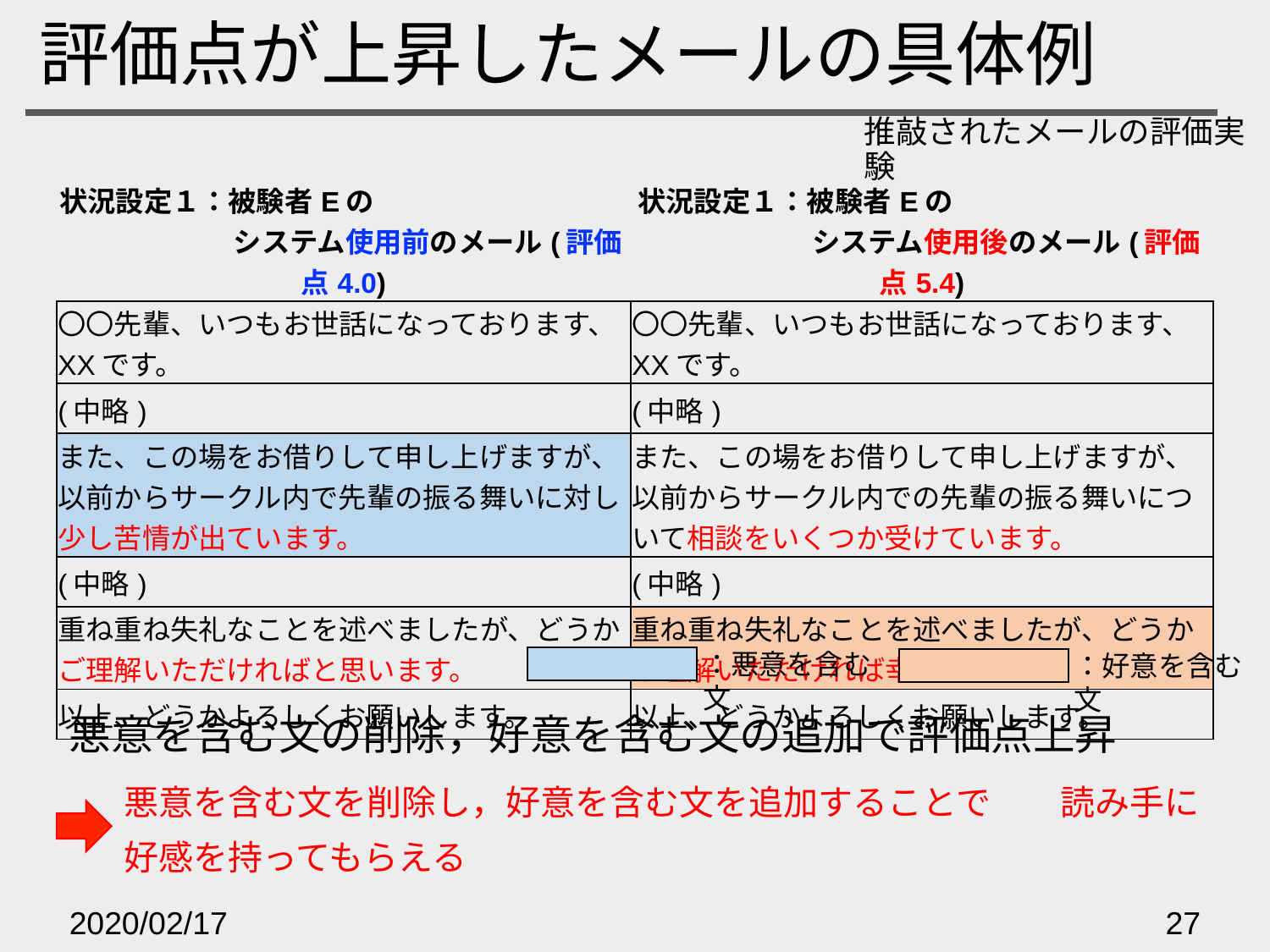

# 評価点が上昇したメールの具体例
推敲されたメールの評価実験
| 状況設定１：被験者Eの　　　　　　　　　　　　　　　システム使用前のメール(評価点4.0) | 状況設定１：被験者Eの　　　　　　　　　　　　　　　システム使用後のメール(評価点5.4) |
| --- | --- |
| 〇〇先輩、いつもお世話になっております、XXです。 | 〇〇先輩、いつもお世話になっております、XXです。 |
| (中略) | (中略) |
| また、この場をお借りして申し上げますが、以前からサークル内で先輩の振る舞いに対し少し苦情が出ています。 | また、この場をお借りして申し上げますが、以前からサークル内での先輩の振る舞いについて相談をいくつか受けています。 |
| (中略) | (中略) |
| 重ね重ね失礼なことを述べましたが、どうかご理解いただければと思います。 | 重ね重ね失礼なことを述べましたが、どうかご理解いただければ幸いです。 |
| 以上、どうかよろしくお願いします。 | 以上、どうかよろしくお願いします。 |
：悪意を含む文

：好意を含む文

悪意を含む文の削除，好意を含む文の追加で評価点上昇
悪意を含む文を削除し，好意を含む文を追加することで　　読み手に好感を持ってもらえる

2020/02/17
27